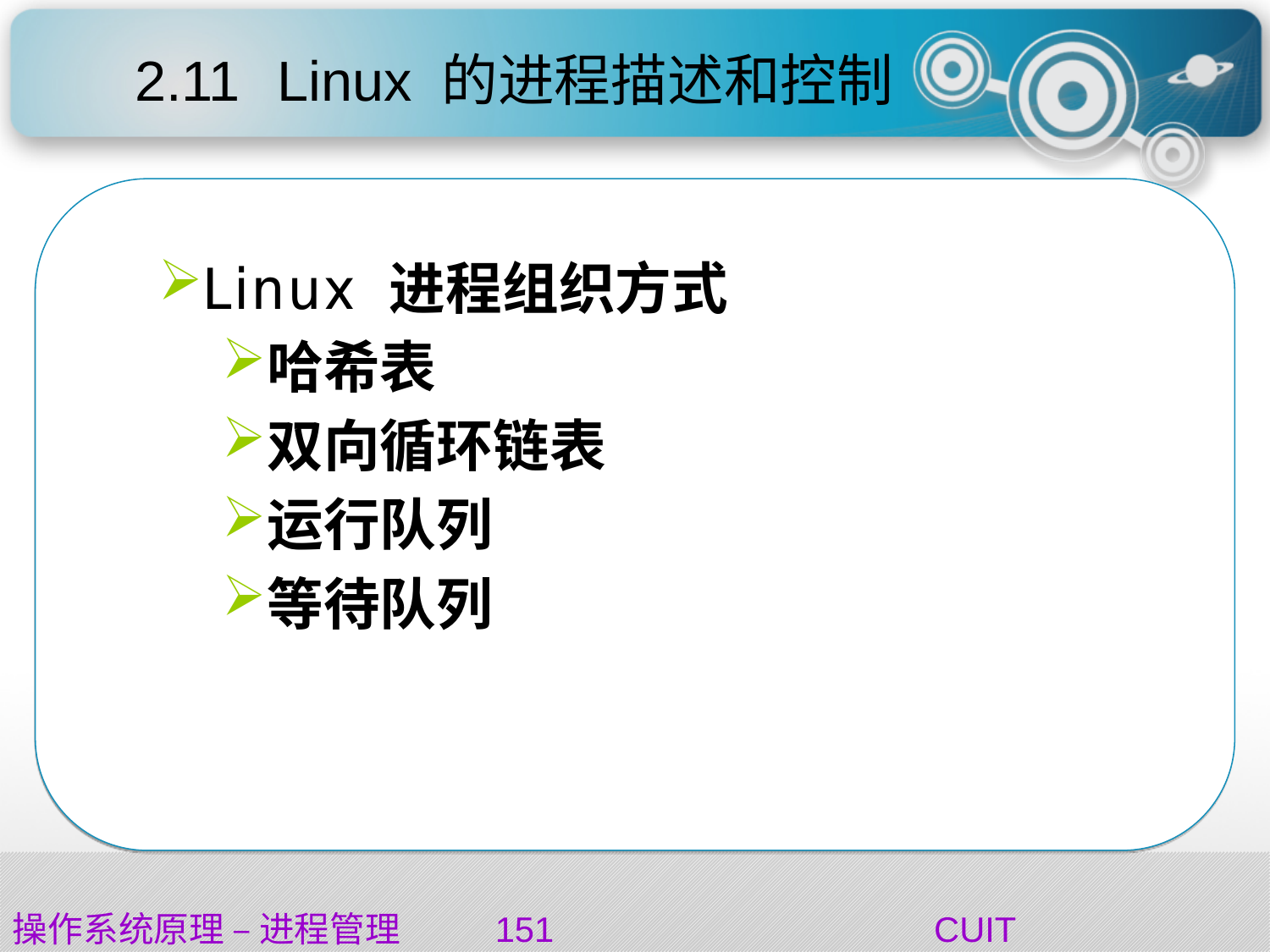

# 2.11	 Linux 的进程描述和控制

Linux 进程组织方式
哈希表
双向循环链表
运行队列
等待队列